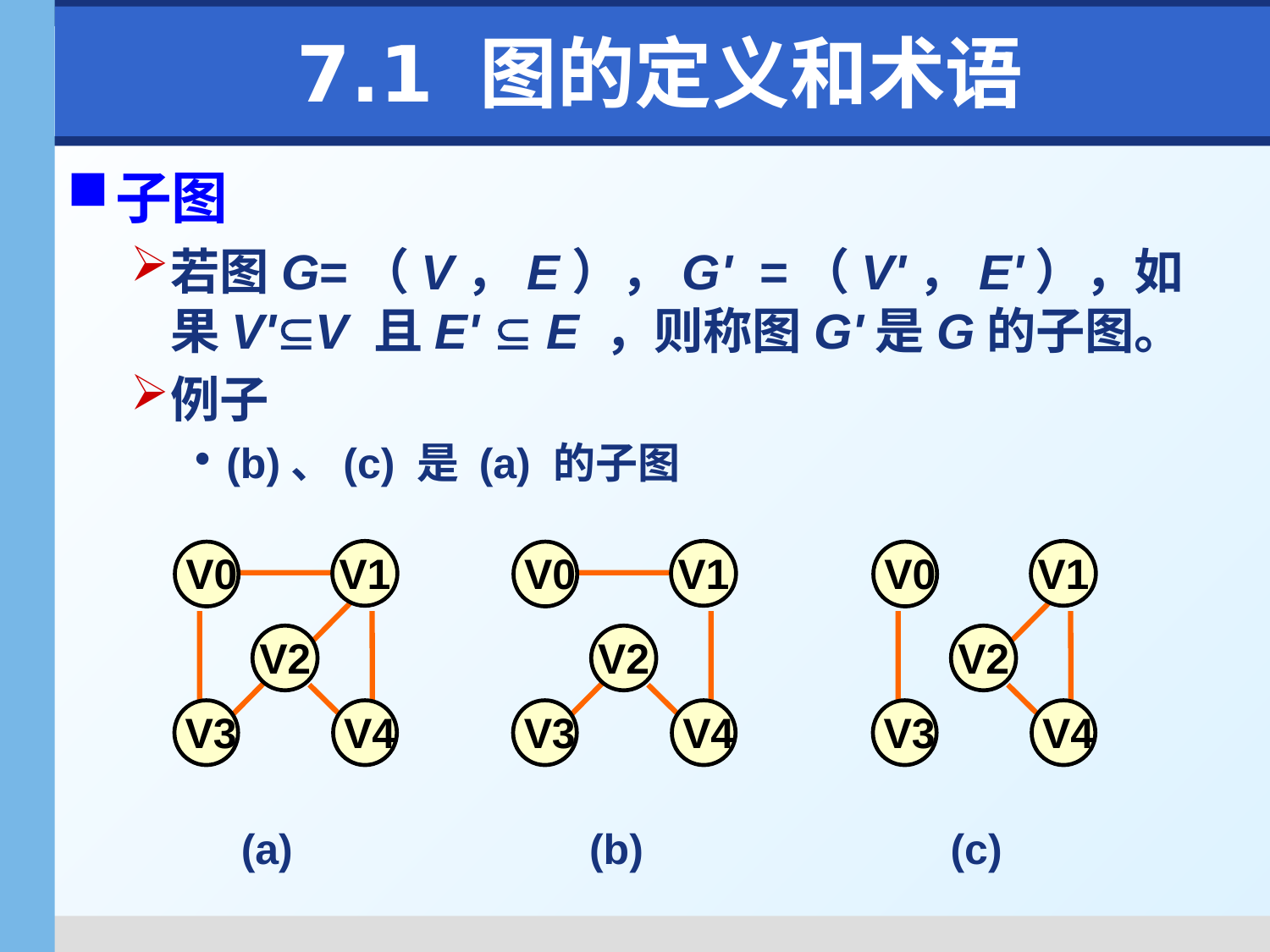

# 7.1 图的定义和术语
子图
若图G=（V，E），G'  =（V'，E'），如果V'⊆V 且E' ⊆ E ，则称图G'是G的子图。
例子
(b)、(c) 是 (a) 的子图

 V0

 V1

 V2

 V3

 V4

 V0

 V1

 V2

 V3

 V4

 V0

 V1

 V2

 V3

 V4

(a)
(b)
(c)